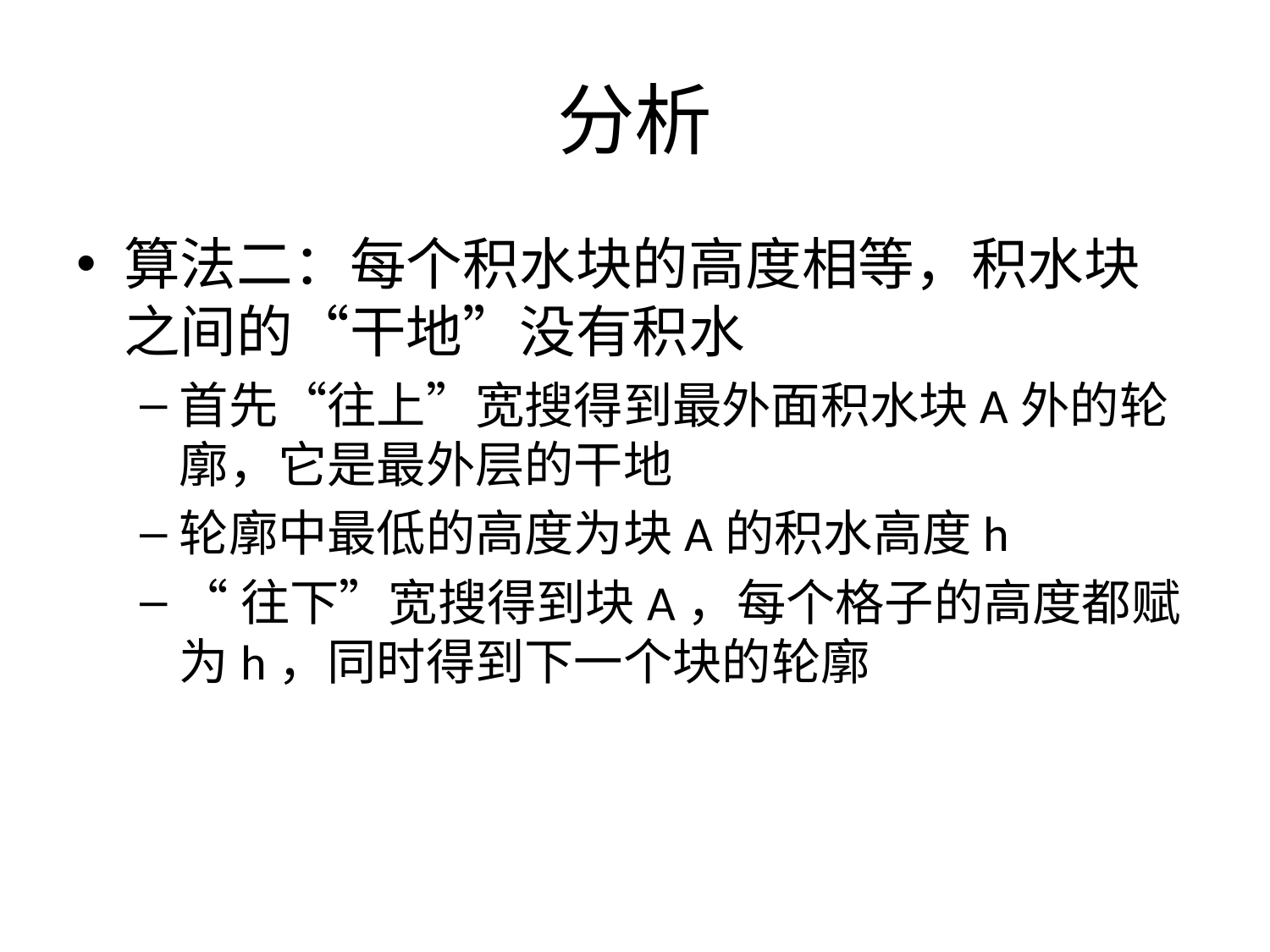

# 分析
算法二：每个积水块的高度相等，积水块之间的“干地”没有积水
首先“往上”宽搜得到最外面积水块A外的轮廓，它是最外层的干地
轮廓中最低的高度为块A的积水高度h
“往下”宽搜得到块A，每个格子的高度都赋为h，同时得到下一个块的轮廓